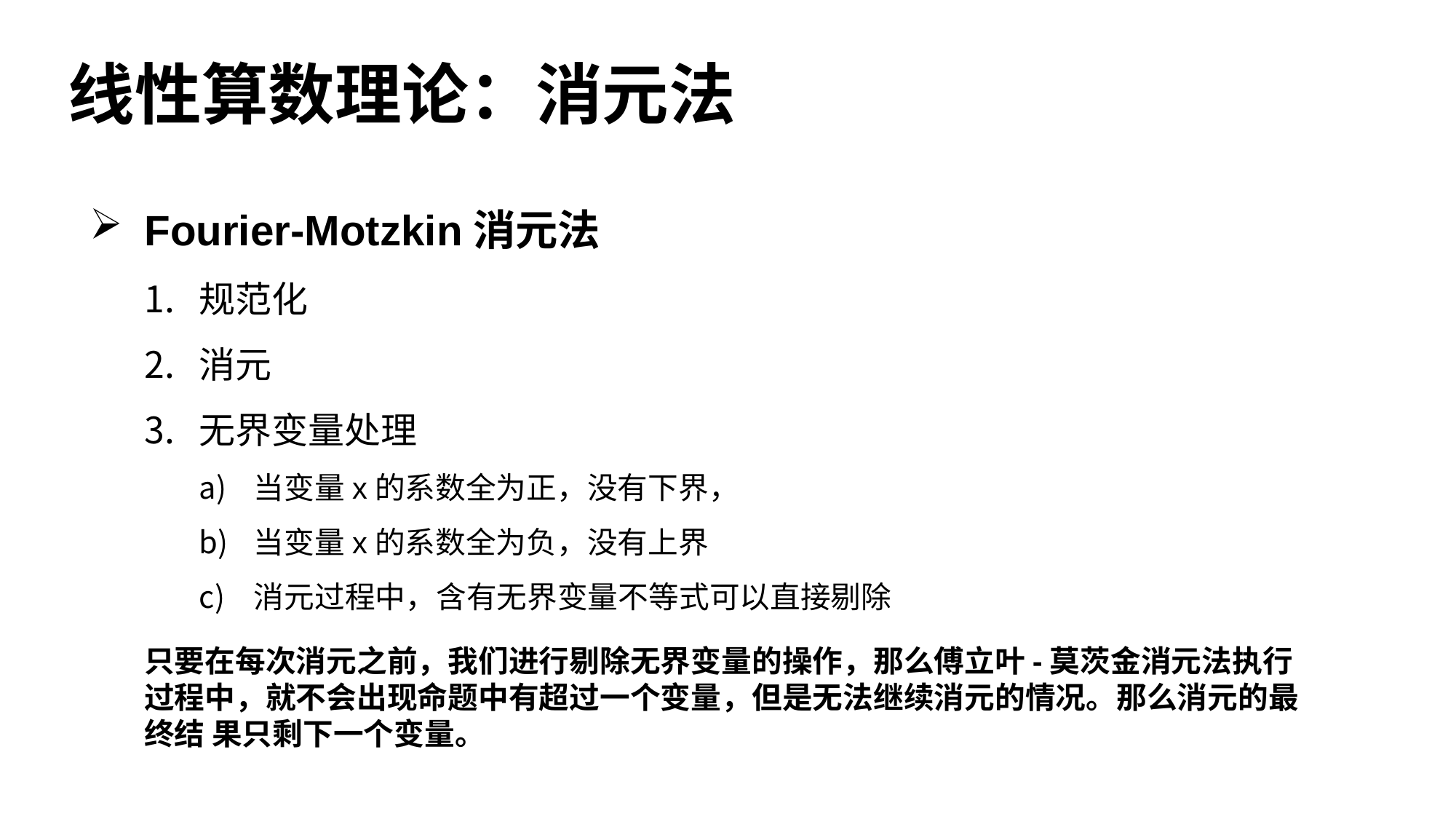

# 线性算数理论：消元法
Fourier-Motzkin消元法
规范化
消元
无界变量处理
当变量x的系数全为正，没有下界，
当变量x的系数全为负，没有上界
消元过程中，含有无界变量不等式可以直接剔除

只要在每次消元之前，我们进行剔除无界变量的操作，那么傅立叶-莫茨金消元法执行过程中，就不会出现命题中有超过一个变量，但是无法继续消元的情况。那么消元的最终结 果只剩下一个变量。